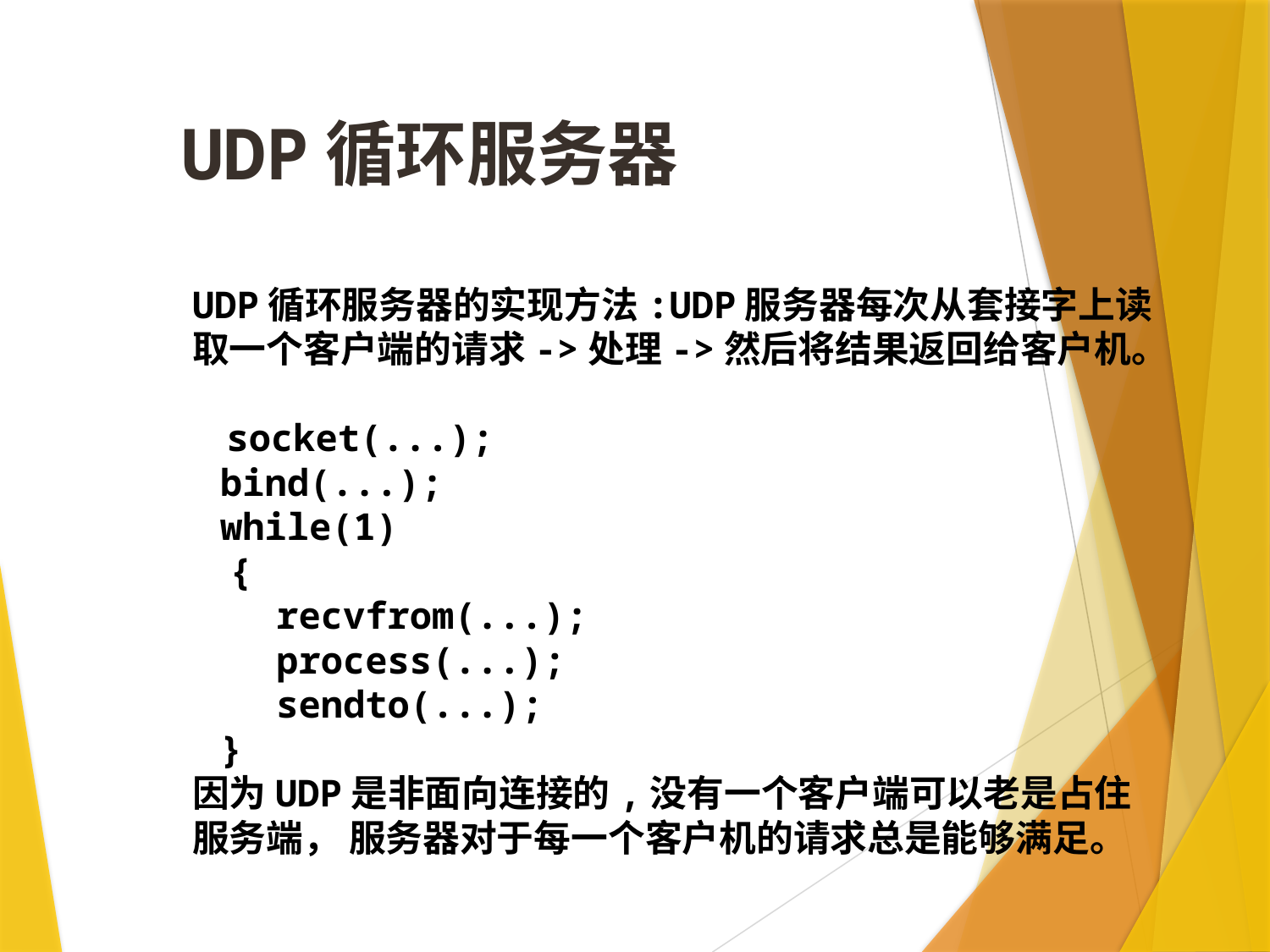

UDP循环服务器
	UDP循环服务器的实现方法:UDP服务器每次从套接字上读取一个客户端的请求->处理->然后将结果返回给客户机。
   socket(...);
   bind(...);
   while(1)
    {
         recvfrom(...);
         process(...);
         sendto(...);
   }
因为UDP是非面向连接的,没有一个客户端可以老是占住服务端， 服务器对于每一个客户机的请求总是能够满足。